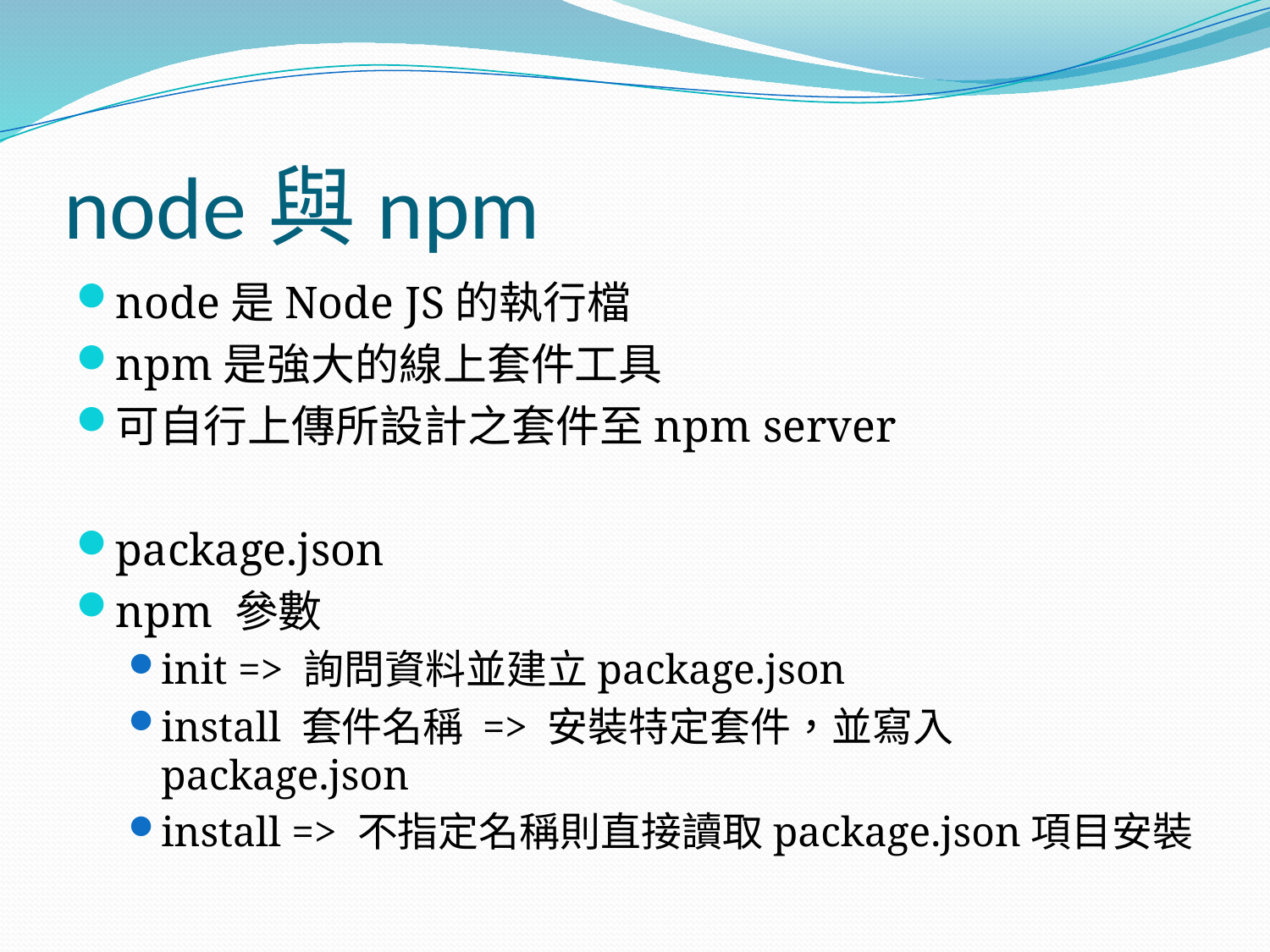

# node與npm
node是Node JS的執行檔
npm是強大的線上套件工具
可自行上傳所設計之套件至npm server

package.json
npm 參數
init => 詢問資料並建立package.json
install 套件名稱 => 安裝特定套件，並寫入package.json
install => 不指定名稱則直接讀取package.json項目安裝